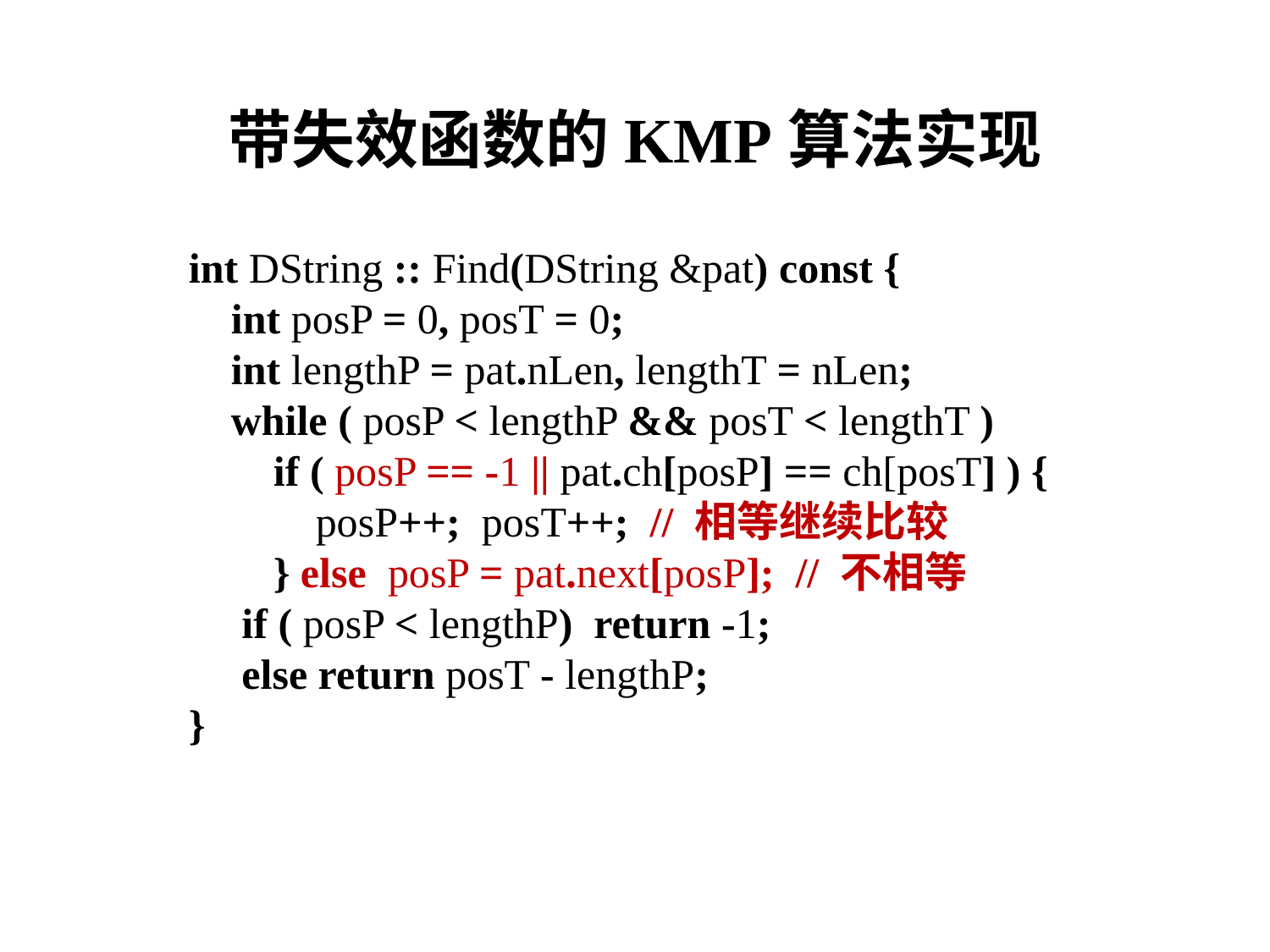

# 带失效函数的KMP算法实现
int DString :: Find(DString &pat) const {
    int posP = 0, posT = 0;
    int lengthP = pat.nLen, lengthT = nLen;
    while ( posP < lengthP && posT < lengthT )
        if ( posP == -1 || pat.ch[posP] == ch[posT] ) {
            posP++;  posT++;  // 相等继续比较
        } else  posP = pat.next[posP];  // 不相等
     if ( posP < lengthP)  return -1;
     else return posT - lengthP;
}